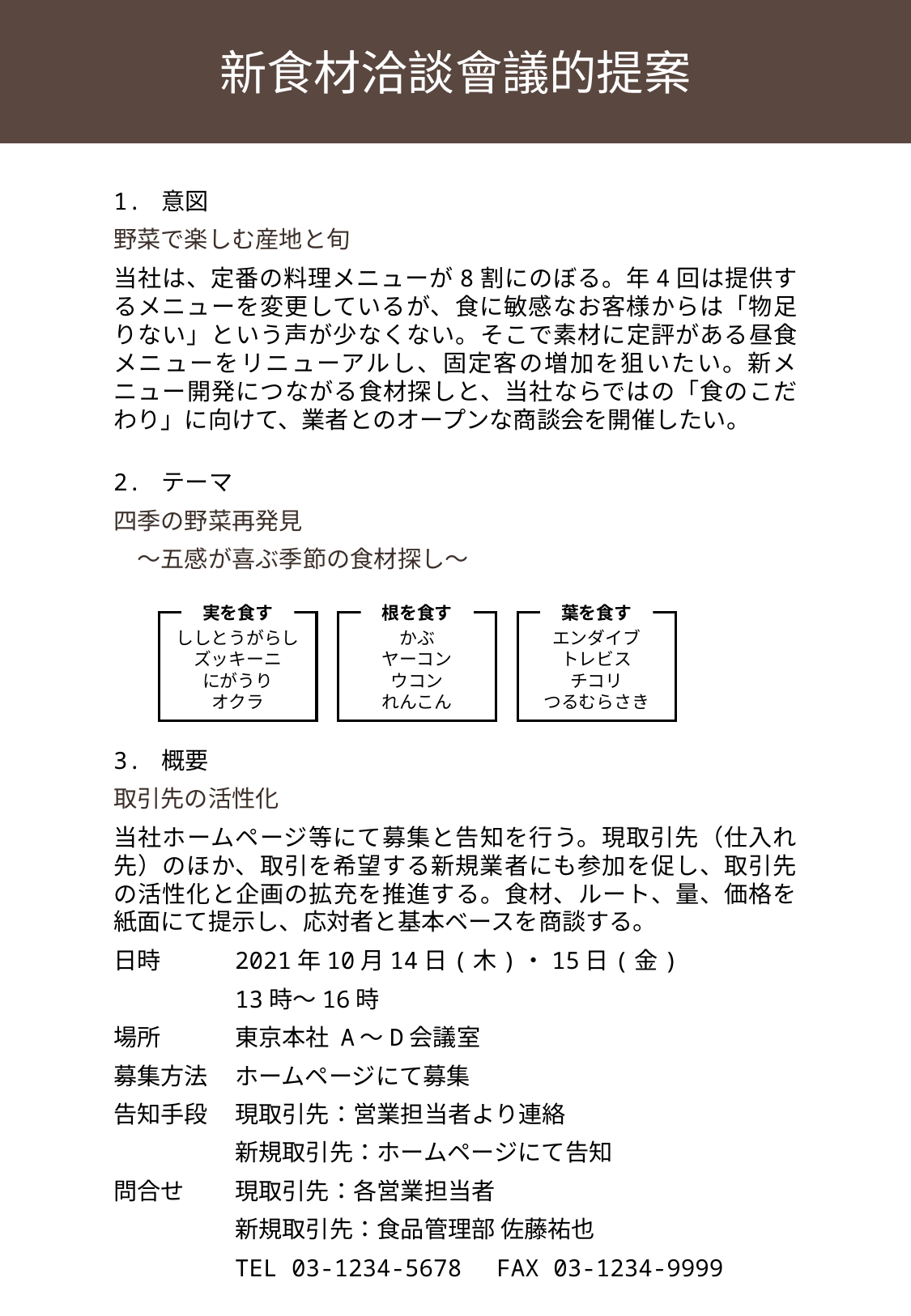

新食材洽談會議的提案
1. 意図
野菜で楽しむ産地と旬
当社は、定番の料理メニューが8割にのぼる。年4回は提供するメニューを変更しているが、食に敏感なお客様からは「物足りない」という声が少なくない。そこで素材に定評がある昼食メニューをリニューアルし、固定客の増加を狙いたい。新メニュー開発につながる食材探しと、当社ならではの「食のこだわり」に向けて、業者とのオープンな商談会を開催したい。
2. テーマ
四季の野菜再発見
　～五感が喜ぶ季節の食材探し～
実を食す
根を食す
葉を食す

ししとうがらし
ズッキーニ
にがうり
オクラ
かぶ
ヤーコン
ウコン
れんこん
エンダイブ
トレビス
チコリ
つるむらさき
3. 概要
取引先の活性化
当社ホームページ等にて募集と告知を行う。現取引先（仕入れ先）のほか、取引を希望する新規業者にも参加を促し、取引先の活性化と企画の拡充を推進する。食材、ルート、量、価格を紙面にて提示し、応対者と基本ベースを商談する。
日時	2021年10月14日(木)・15日(金)
	13時～16時
場所	東京本社 A～D会議室
募集方法	ホームページにて募集
告知手段	現取引先：営業担当者より連絡
	新規取引先：ホームページにて告知
問合せ	現取引先：各営業担当者
	新規取引先：食品管理部 佐藤祐也
	TEL 03-1234-5678　FAX 03-1234-9999